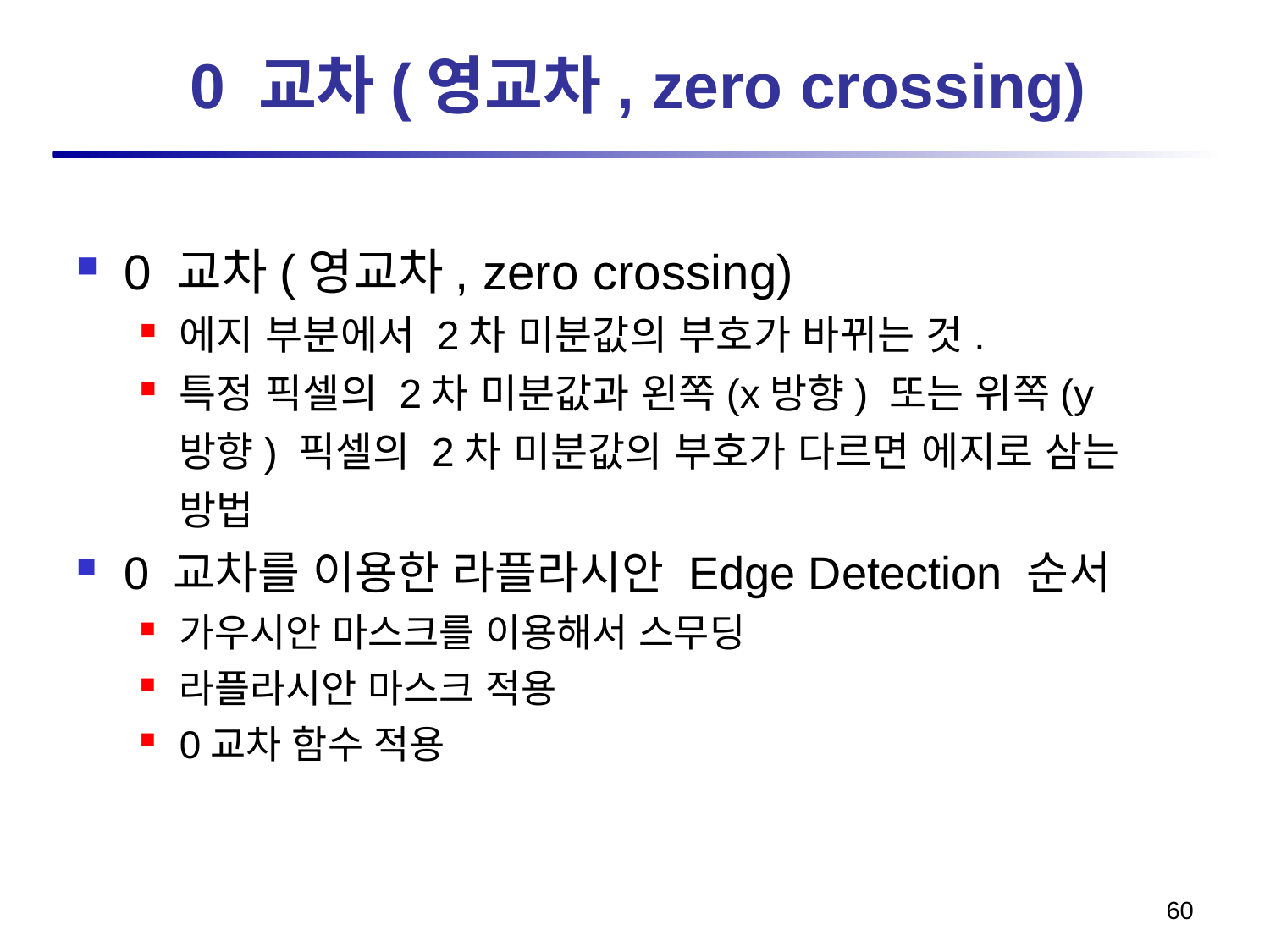

# 0 교차(영교차, zero crossing)
0 교차(영교차, zero crossing)
에지 부분에서 2차 미분값의 부호가 바뀌는 것.
특정 픽셀의 2차 미분값과 왼쪽(x방향) 또는 위쪽(y방향) 픽셀의 2차 미분값의 부호가 다르면 에지로 삼는 방법
0 교차를 이용한 라플라시안 Edge Detection 순서
가우시안 마스크를 이용해서 스무딩
라플라시안 마스크 적용
0교차 함수 적용

60